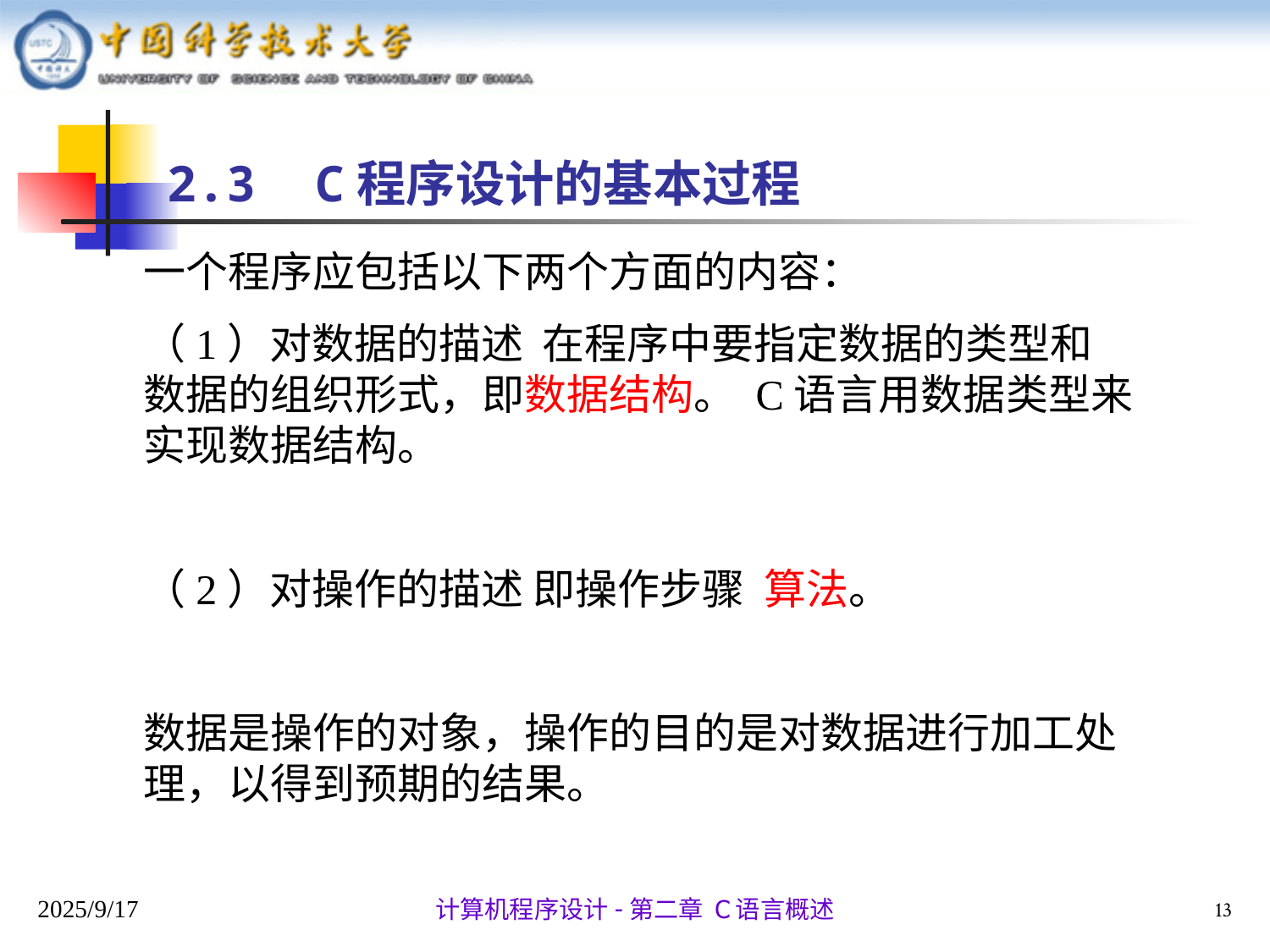

2.3  C程序设计的基本过程
一个程序应包括以下两个方面的内容：
（1）对数据的描述  在程序中要指定数据的类型和数据的组织形式，即数据结构。 C语言用数据类型来实现数据结构。

（2）对操作的描述 即操作步骤  算法。

数据是操作的对象，操作的目的是对数据进行加工处理，以得到预期的结果。

2025/9/17
13
计算机程序设计-第二章 C语言概述